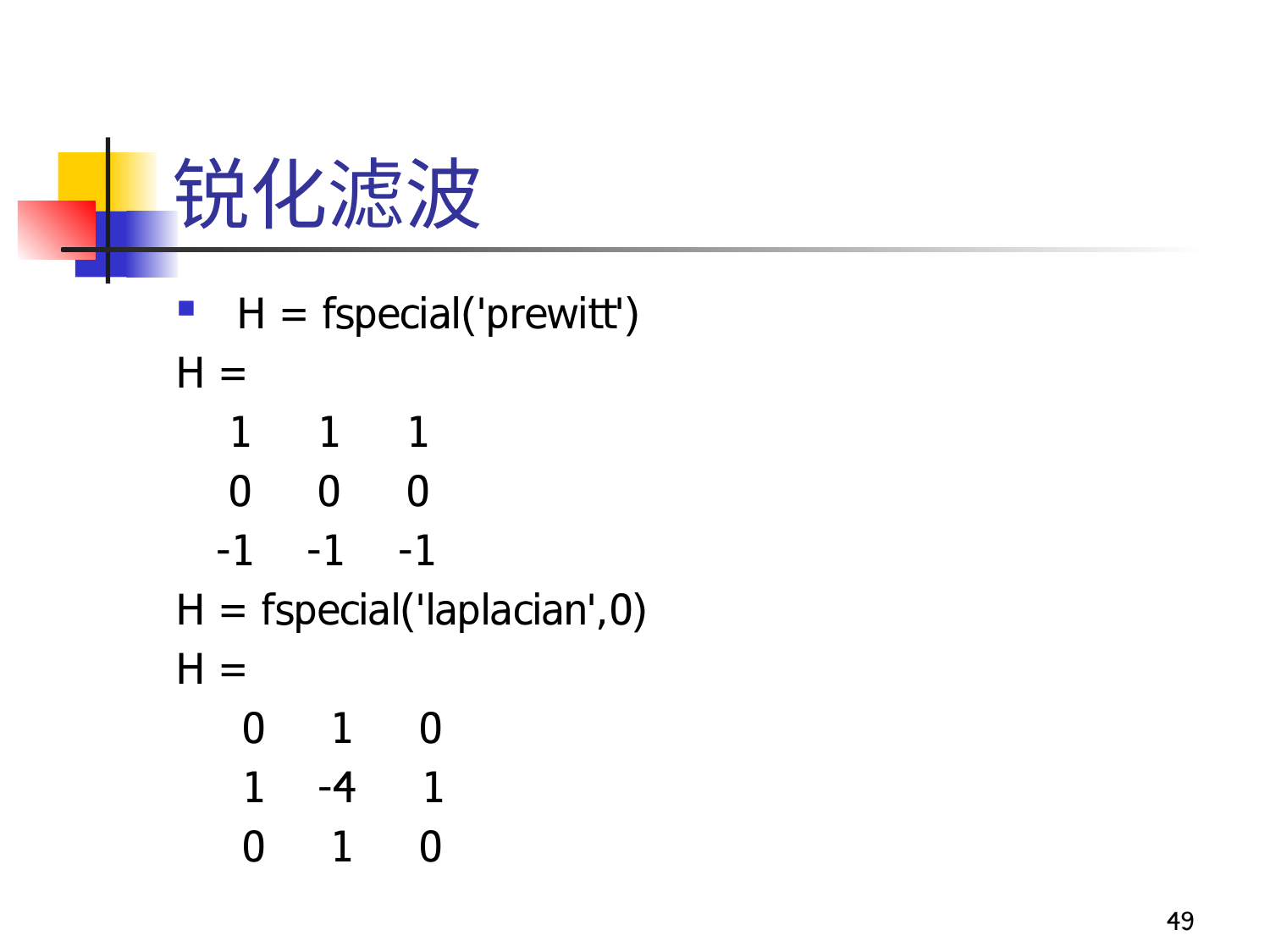

# 锐化滤波
 H = fspecial('prewitt')
H =
    1     1     1
    0     0     0
   -1    -1    -1
H = fspecial('laplacian',0)
H =
     0     1     0
     1    -4     1
     0     1     0
49